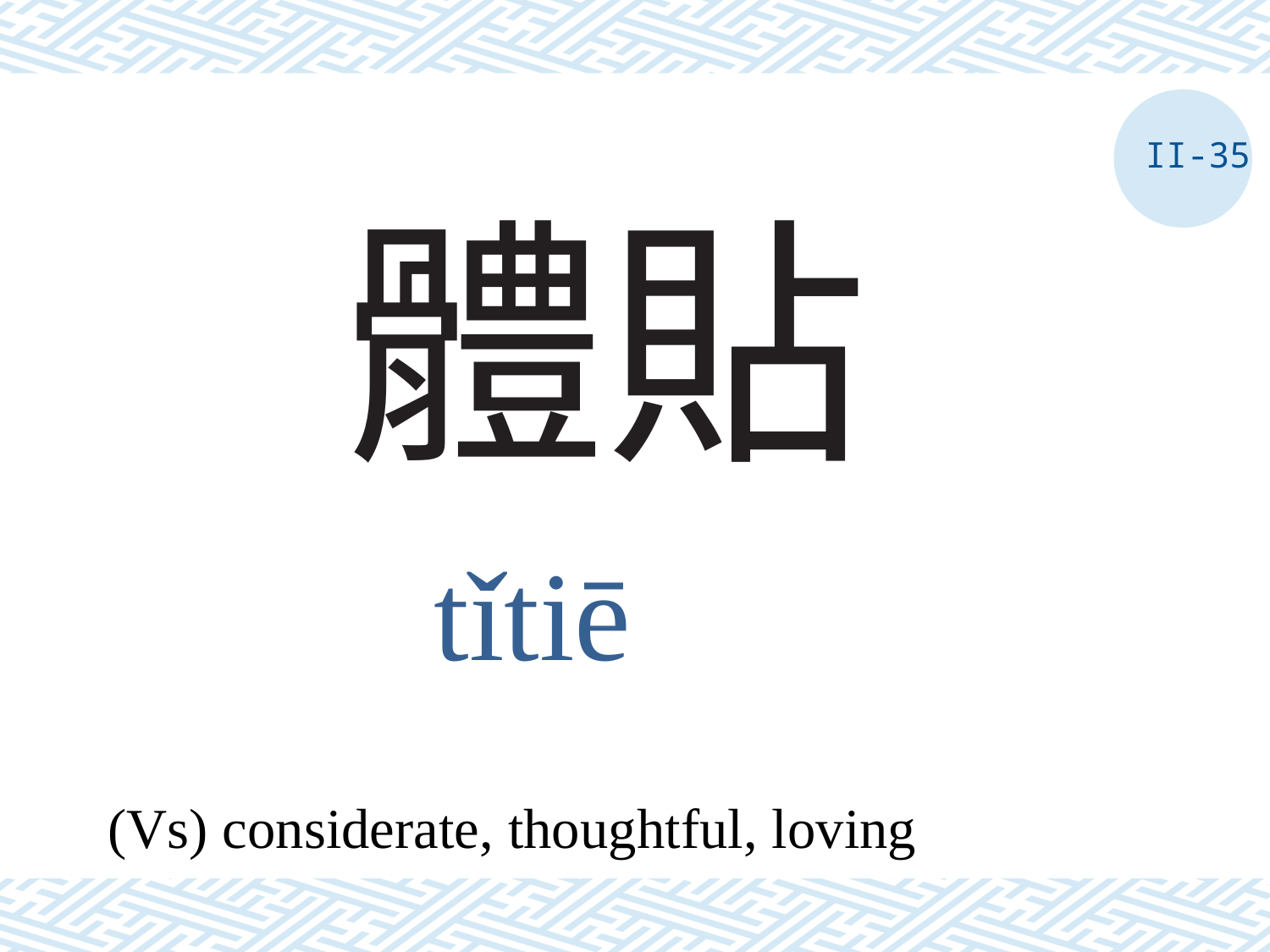

II-35

# 體貼
tǐtiē
(Vs) considerate, thoughtful, loving